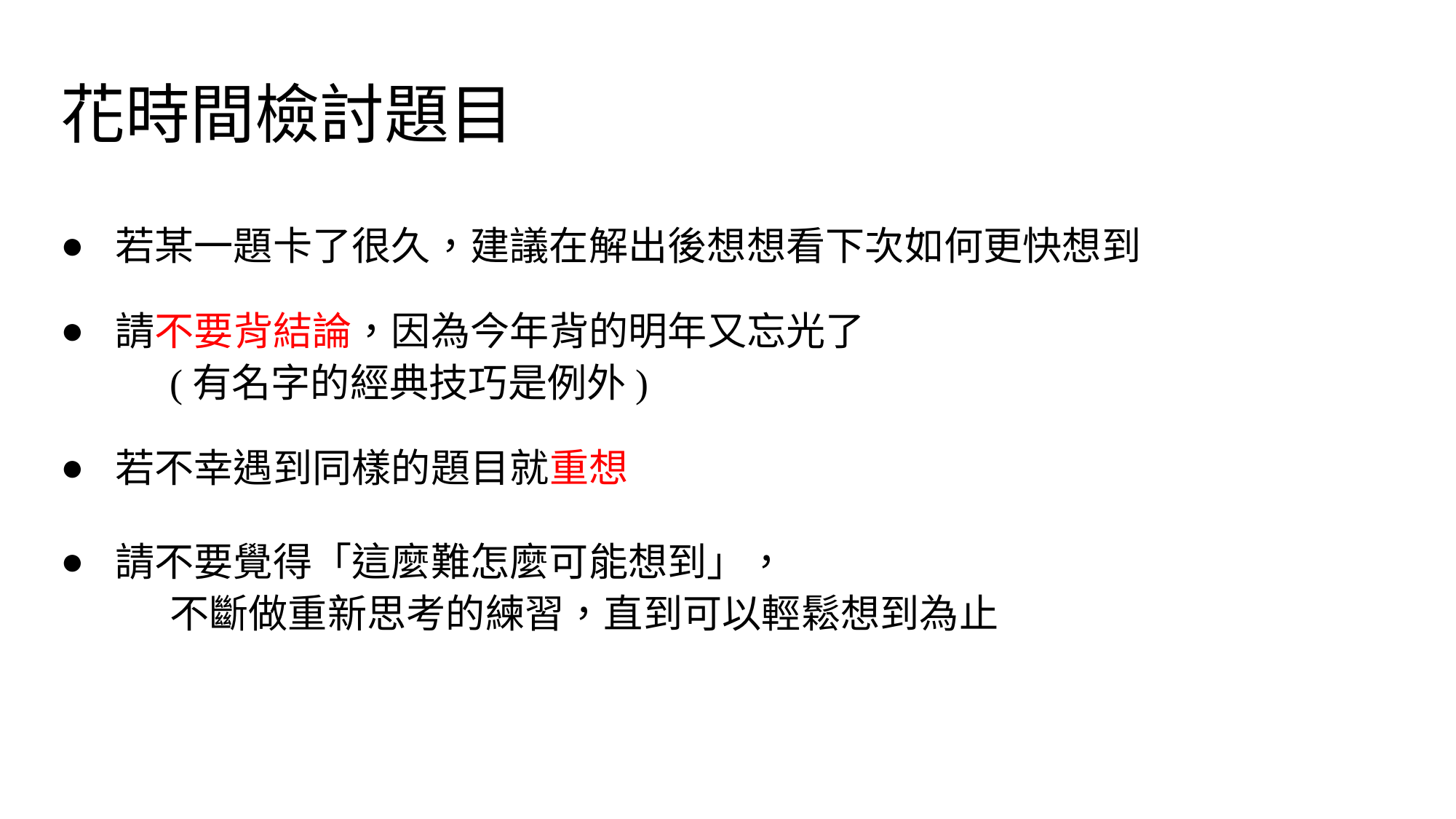

# 花時間檢討題目
若某一題卡了很久，建議在解出後想想看下次如何更快想到

請不要背結論，因為今年背的明年又忘光了
	(有名字的經典技巧是例外)

若不幸遇到同樣的題目就重想

請不要覺得「這麼難怎麼可能想到」，
	不斷做重新思考的練習，直到可以輕鬆想到為止